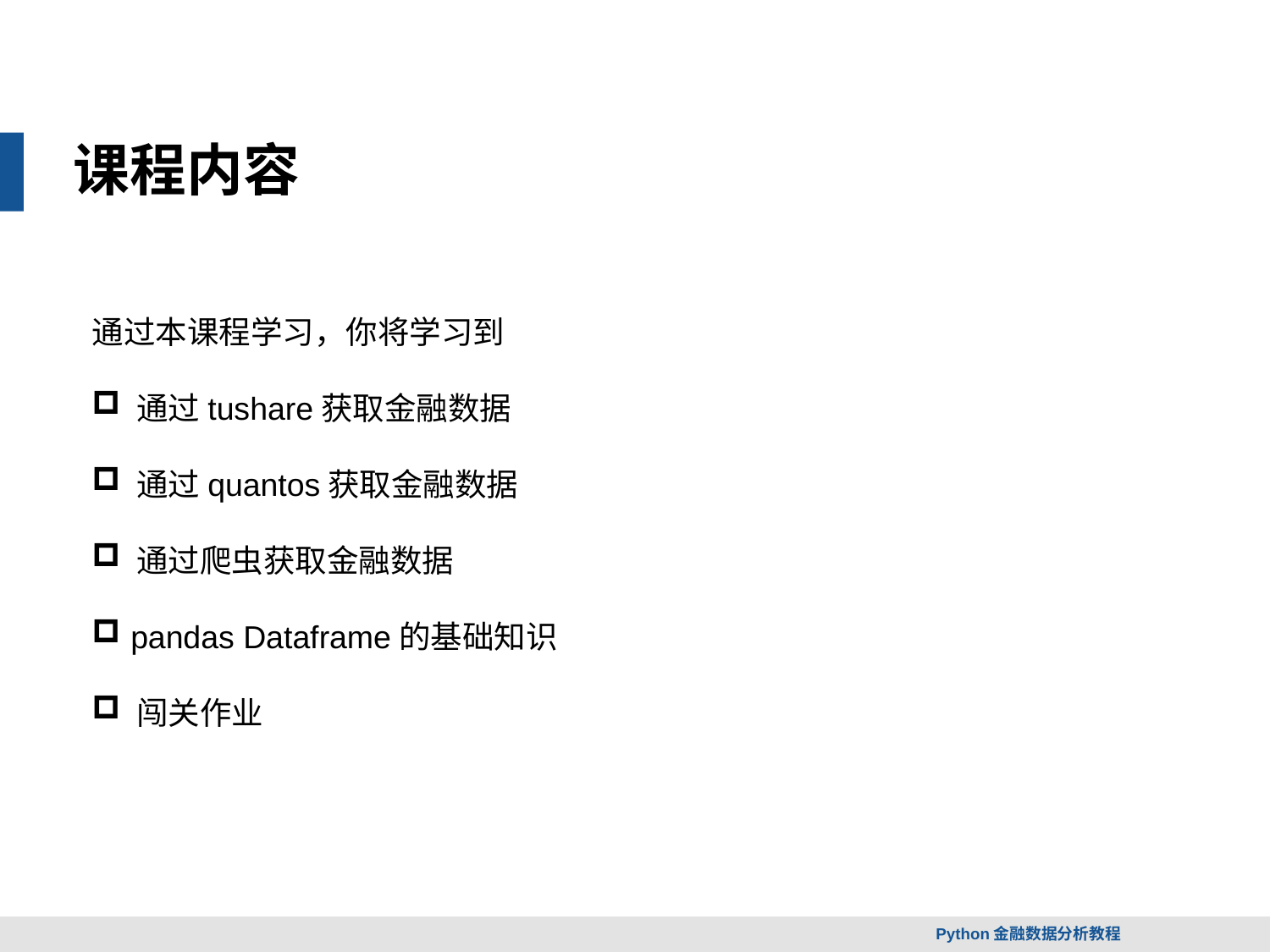

课程内容
通过本课程学习，你将学习到
 通过tushare获取金融数据
 通过quantos获取金融数据
 通过爬虫获取金融数据
 pandas Dataframe的基础知识
 闯关作业
Python金融数据分析教程